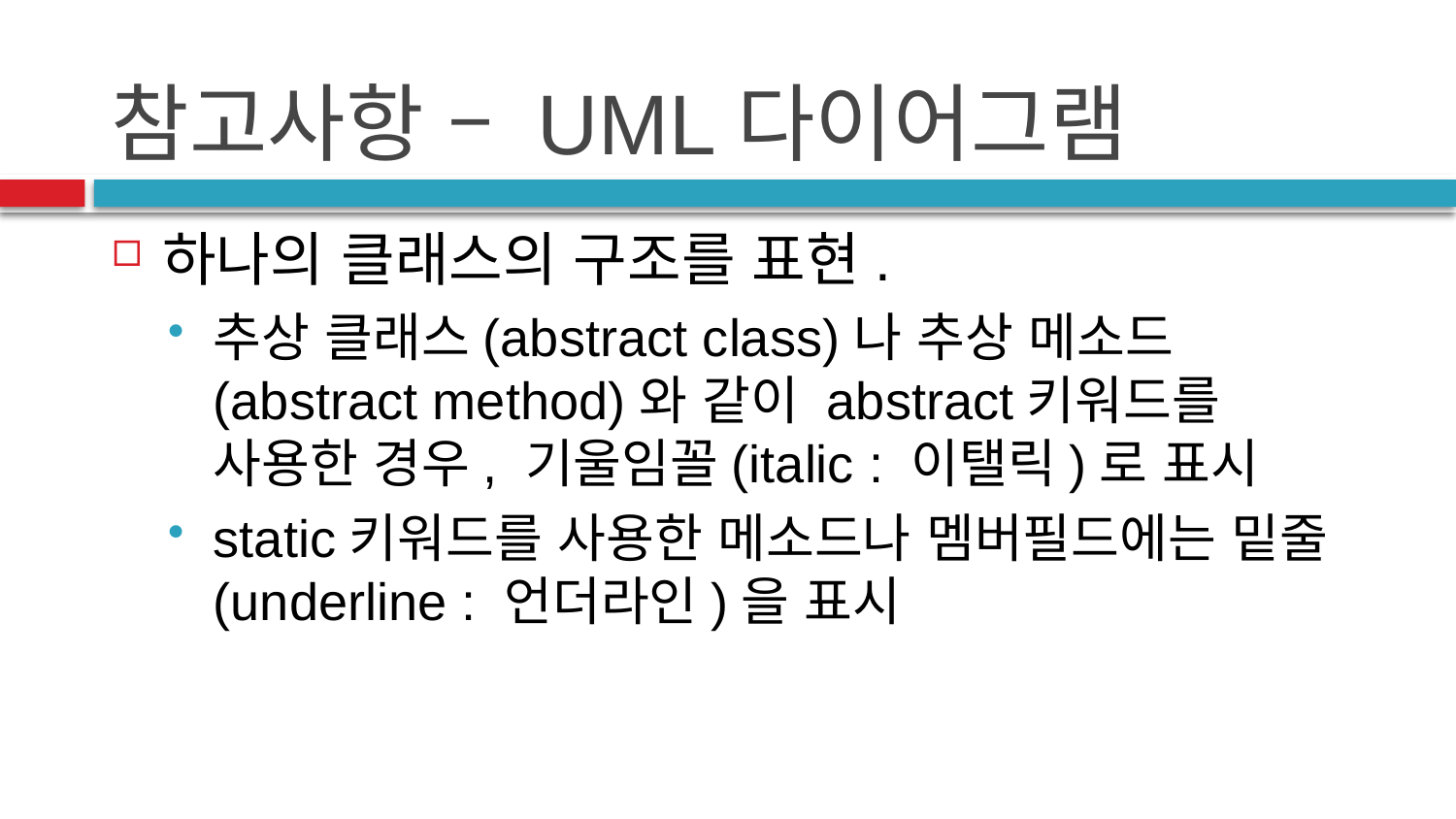

# 참고사항 – UML다이어그램
하나의 클래스의 구조를 표현.
추상 클래스(abstract class)나 추상 메소드(abstract method)와 같이 abstract키워드를 사용한 경우, 기울임꼴(italic : 이탤릭)로 표시
static키워드를 사용한 메소드나 멤버필드에는 밑줄(underline : 언더라인)을 표시